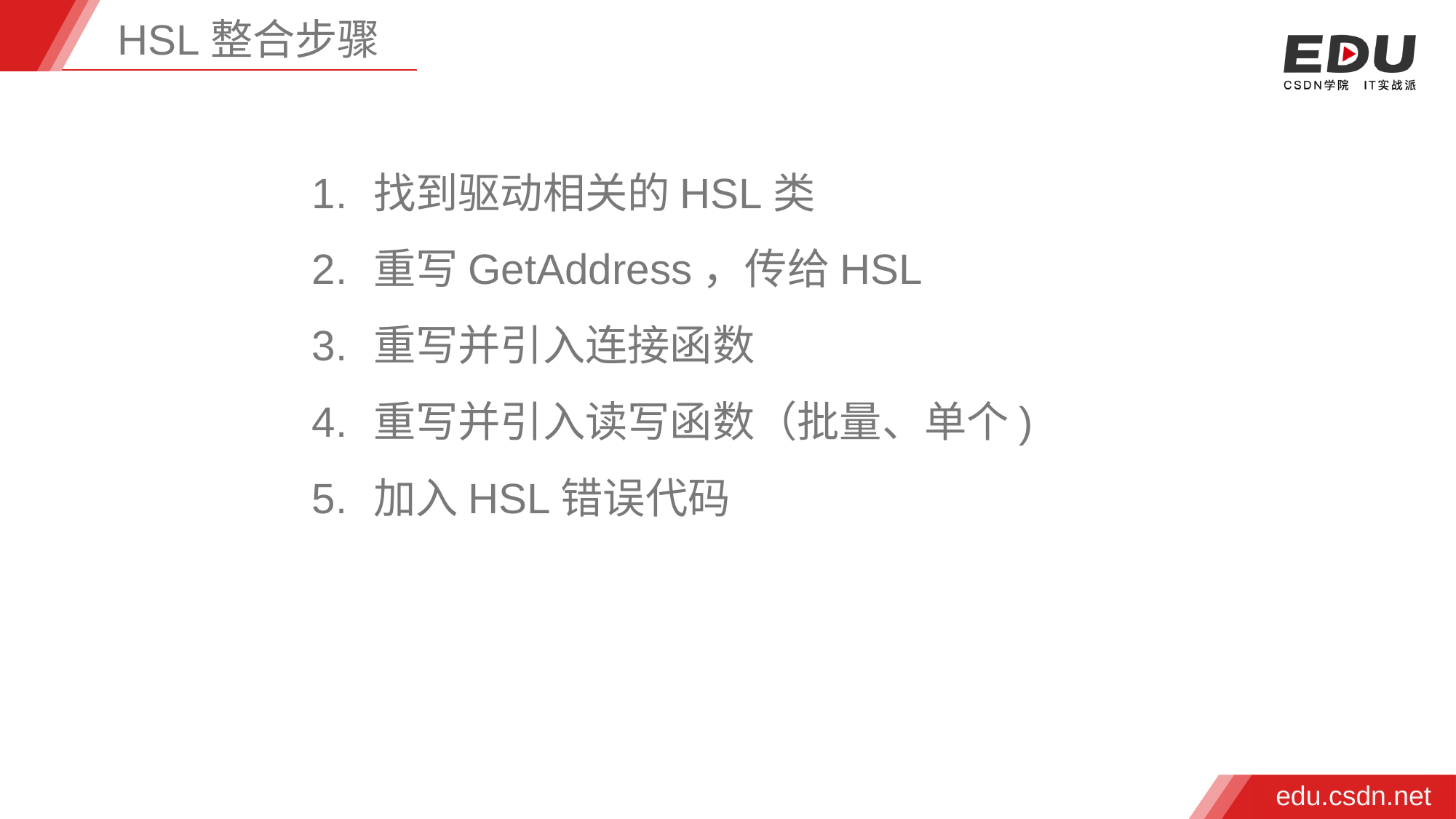

HSL整合步骤
找到驱动相关的HSL类
重写GetAddress，传给HSL
重写并引入连接函数
重写并引入读写函数（批量、单个)
加入HSL错误代码
edu.csdn.net